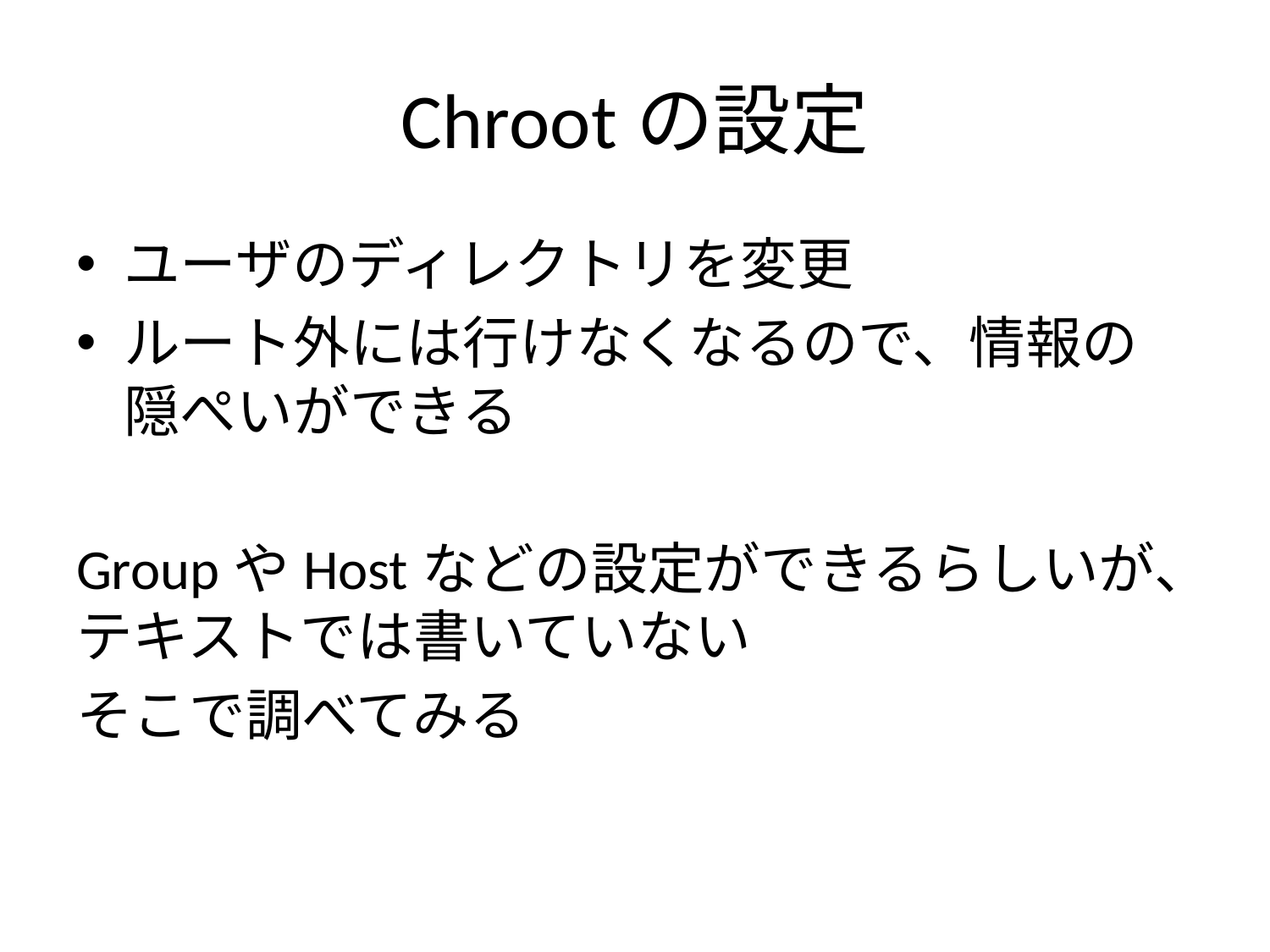

# Chrootの設定
ユーザのディレクトリを変更
ルート外には行けなくなるので、情報の隠ぺいができる

GroupやHostなどの設定ができるらしいが、テキストでは書いていない
そこで調べてみる